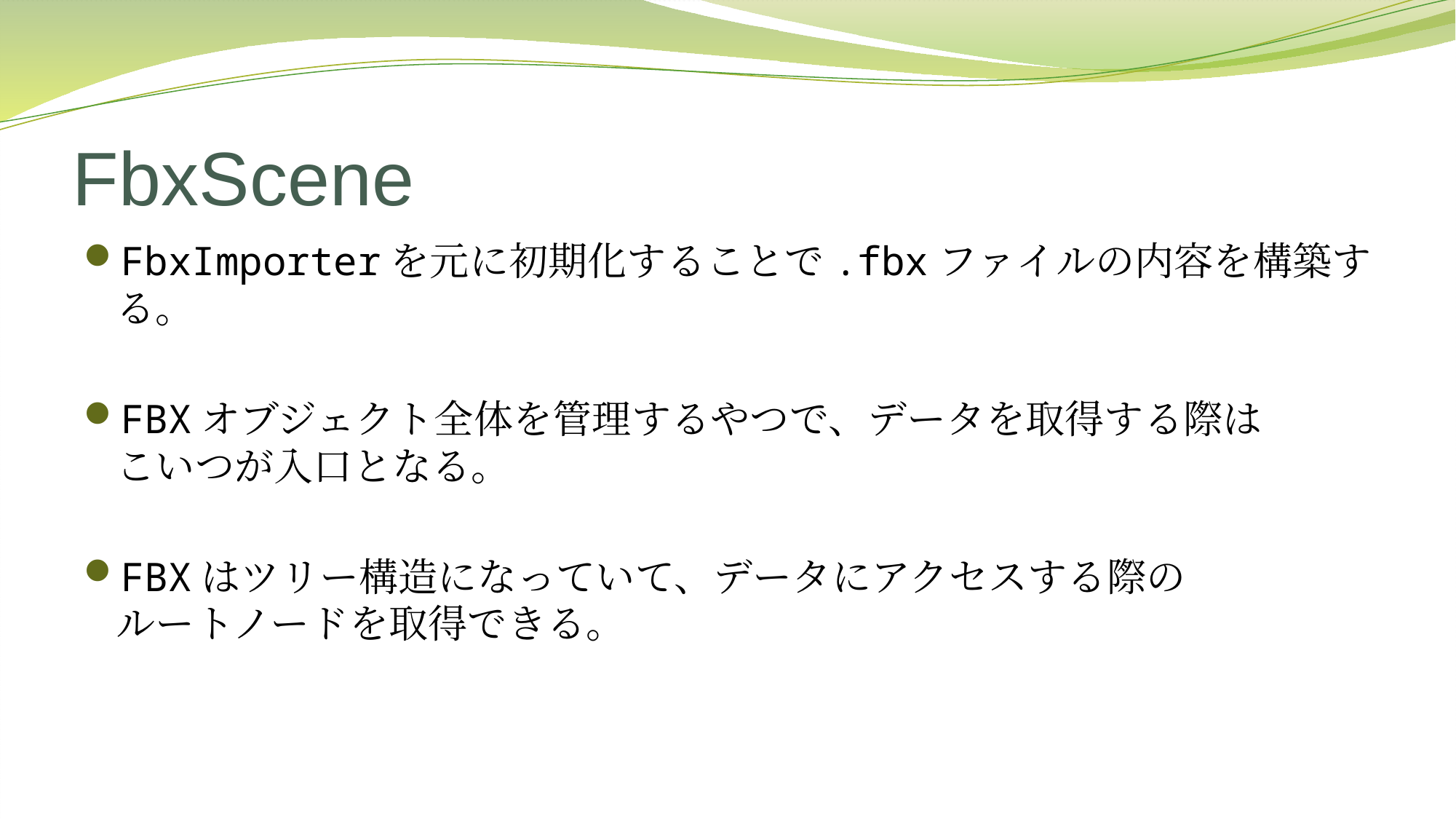

# FbxScene
FbxImporterを元に初期化することで.fbxファイルの内容を構築する。

FBXオブジェクト全体を管理するやつで、データを取得する際は
こいつが入口となる。

FBXはツリー構造になっていて、データにアクセスする際の
ルートノードを取得できる。